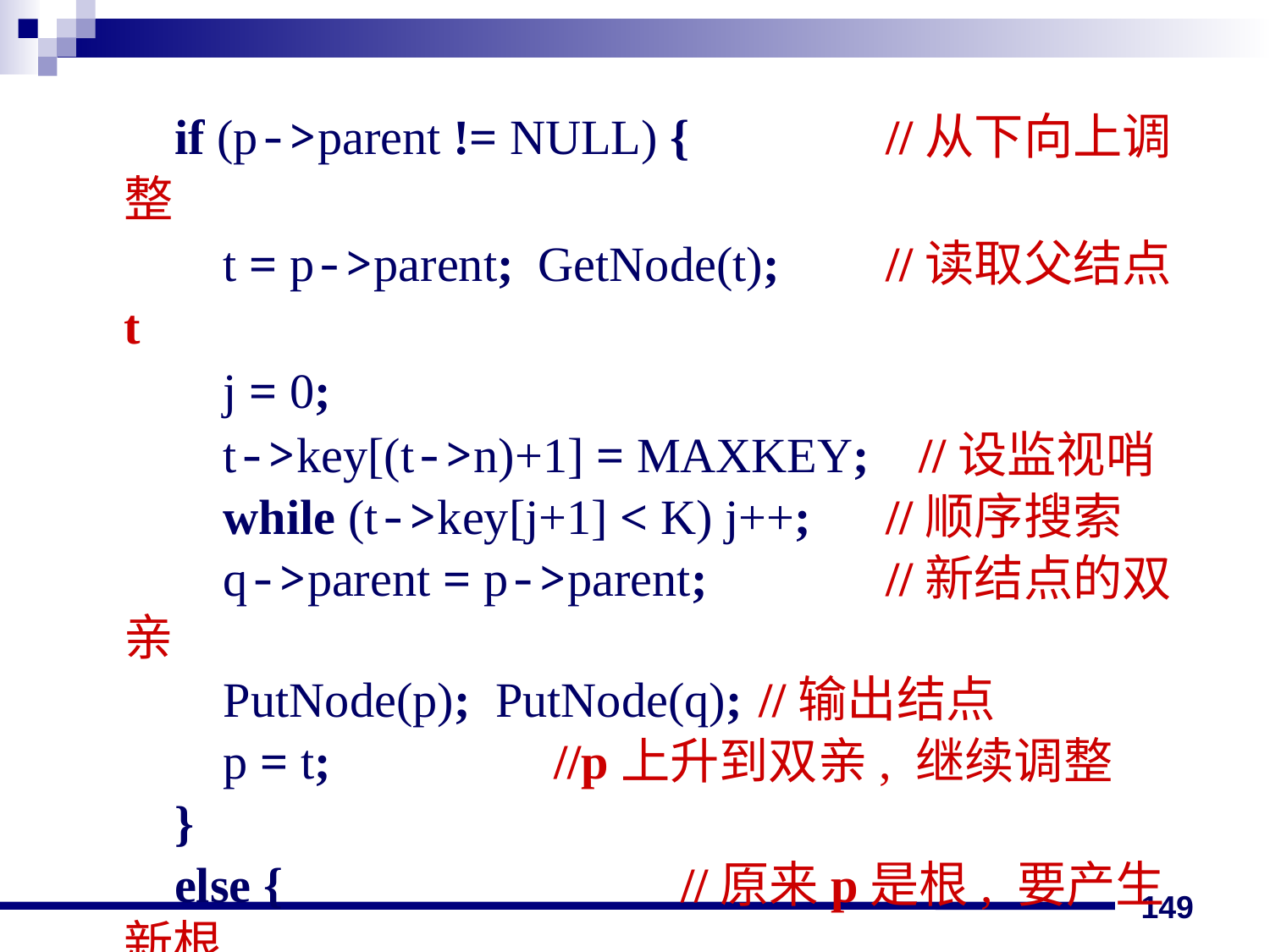

if (p->parent != NULL) {		//从下向上调整
            t = p->parent;  GetNode(t);	//读取父结点t
            j = 0;
            t->key[(t->n)+1] = MAXKEY;    //设监视哨
            while (t->key[j+1] < K) j++;	//顺序搜索
            q->parent = p->parent;		//新结点的双亲
            PutNode(p);  PutNode(q);	//输出结点
            p = t;		    //p上升到双亲, 继续调整
        }
        else {			    //原来p是根, 要产生新根
            root = new MtreeNode<T>;
            root->n = 1;  root->parent = NULL;
149